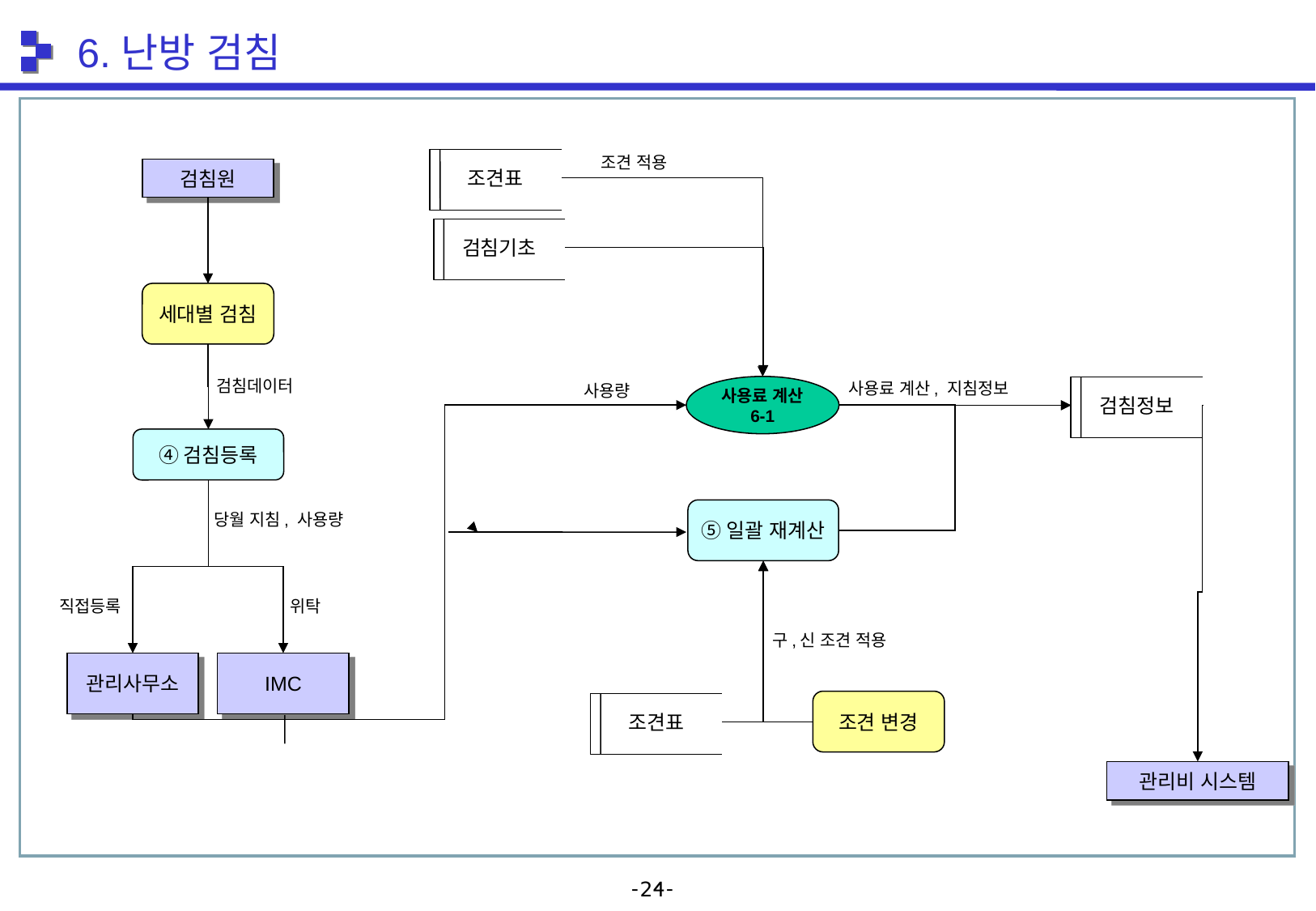

6.난방 검침

조견 적용

조견표

검침원

검침기초

세대별 검침
검침데이터
사용료 계산, 지침정보
사용량
사용료 계산
6-1

검침정보

④검침등록
⑤일괄 재계산
당월 지침, 사용량

직접등록
위탁
 구,신 조견 적용
관리사무소
IMC
조견 변경

조견표

관리비 시스템